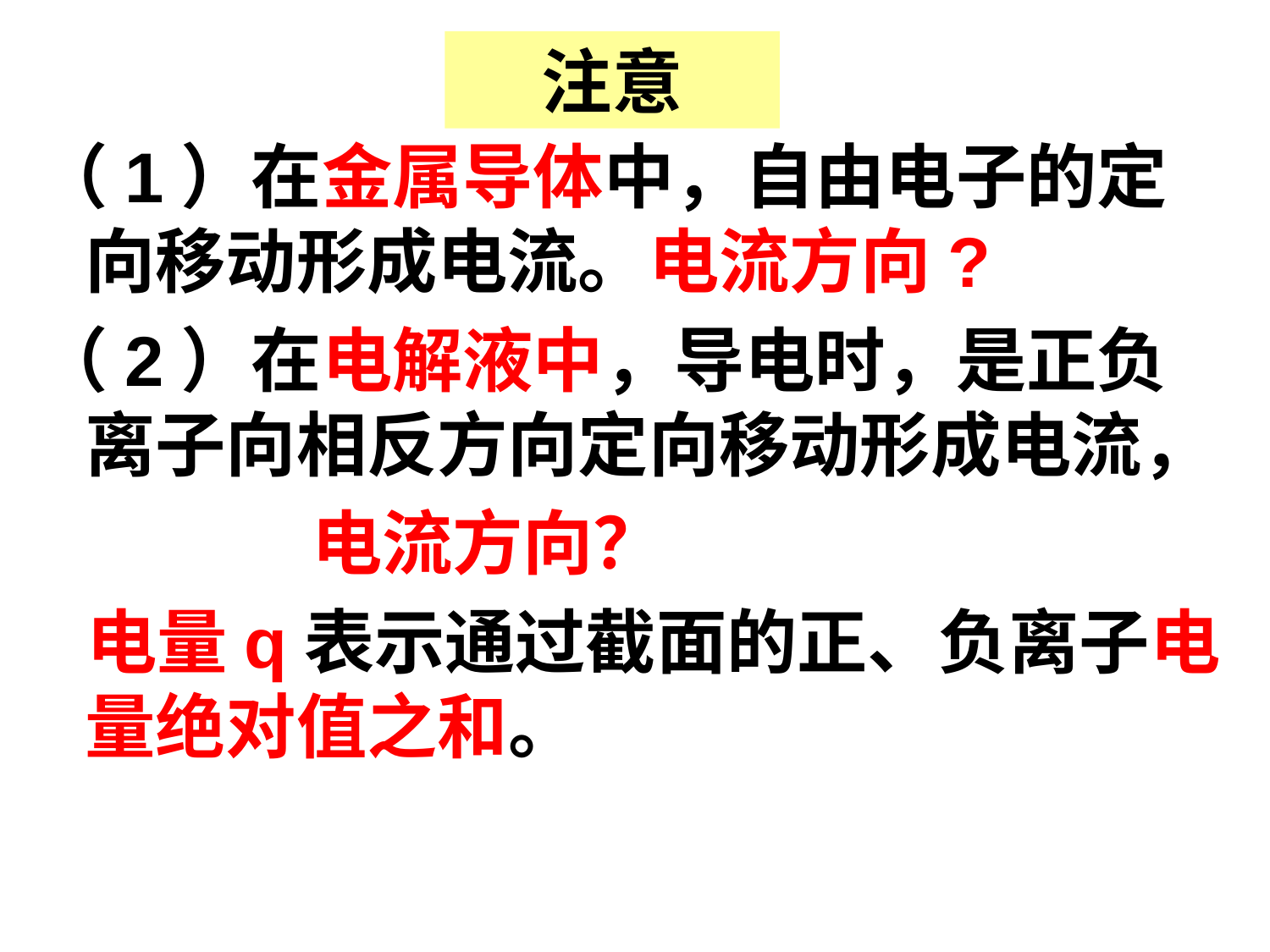

注意
（1）在金属导体中，自由电子的定向移动形成电流。电流方向?
（2）在电解液中，导电时，是正负离子向相反方向定向移动形成电流，
                电流方向？
  电量q表示通过截面的正、负离子电量绝对值之和。